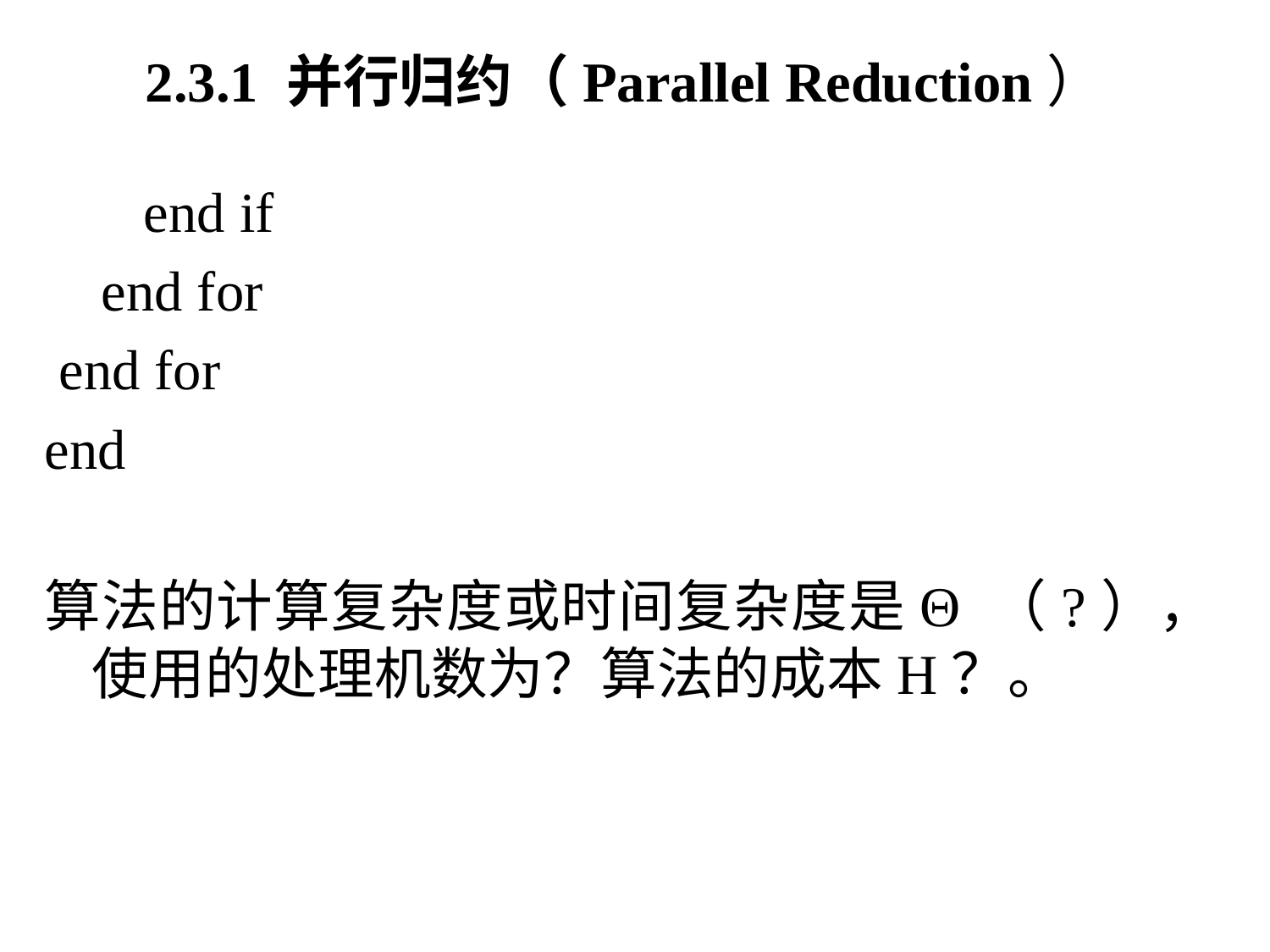

# 2.3.1 并行归约（Parallel Reduction）
       end if
    end for
 end for
end

算法的计算复杂度或时间复杂度是Θ （?），使用的处理机数为？算法的成本H？。